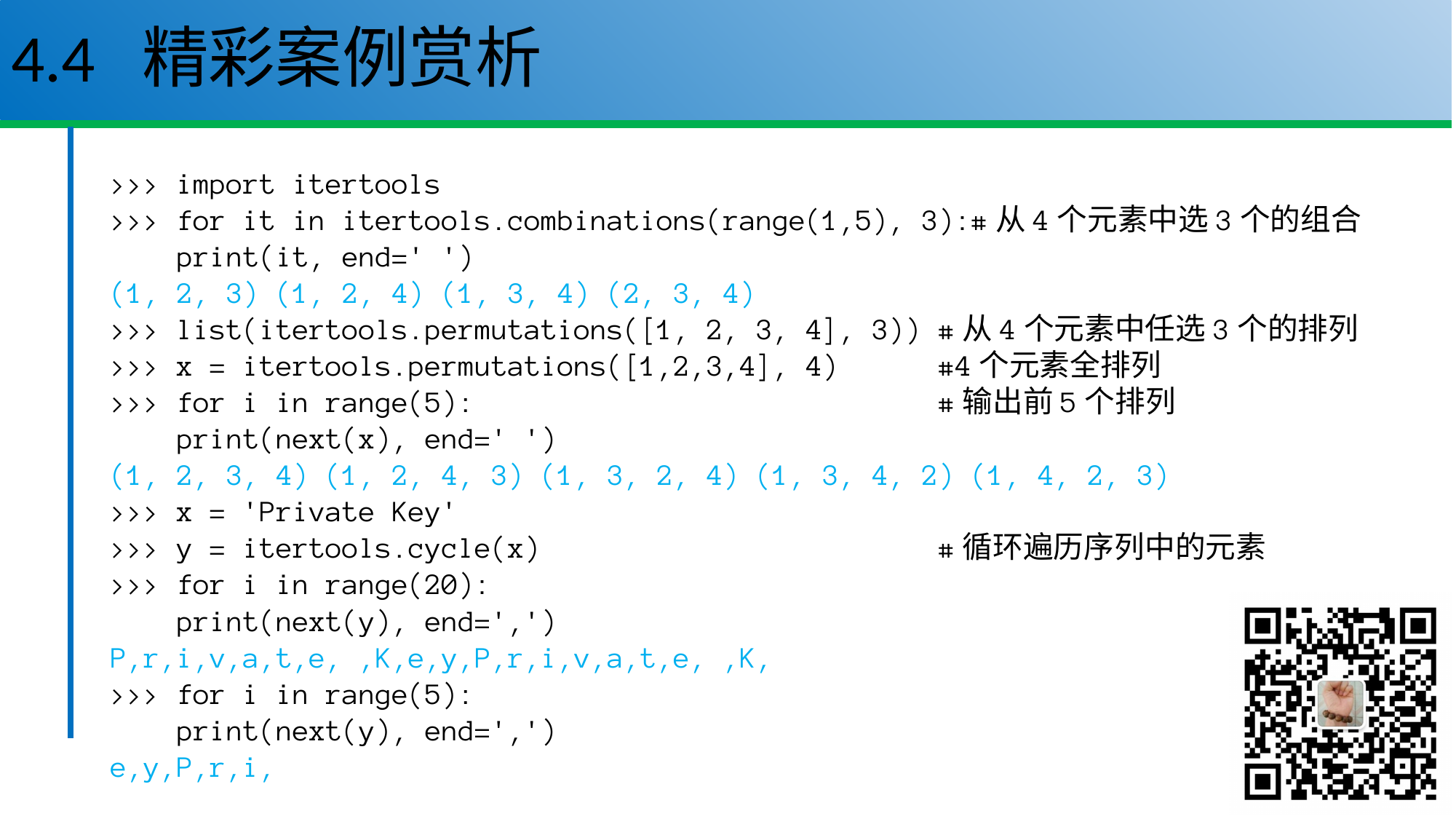

# 4.4  精彩案例赏析
>>> import itertools
>>> for it in itertools.combinations(range(1,5), 3):#从4个元素中选3个的组合
    print(it, end=' ')
(1, 2, 3) (1, 2, 4) (1, 3, 4) (2, 3, 4)
>>> list(itertools.permutations([1, 2, 3, 4], 3)) #从4个元素中任选3个的排列
>>> x = itertools.permutations([1,2,3,4], 4)      #4个元素全排列
>>> for i in range(5):                            #输出前5个排列
    print(next(x), end=' ')
(1, 2, 3, 4) (1, 2, 4, 3) (1, 3, 2, 4) (1, 3, 4, 2) (1, 4, 2, 3)
>>> x = 'Private Key'
>>> y = itertools.cycle(x)                        #循环遍历序列中的元素
>>> for i in range(20):
    print(next(y), end=',')
P,r,i,v,a,t,e, ,K,e,y,P,r,i,v,a,t,e, ,K,
>>> for i in range(5):
    print(next(y), end=',')
e,y,P,r,i,
42